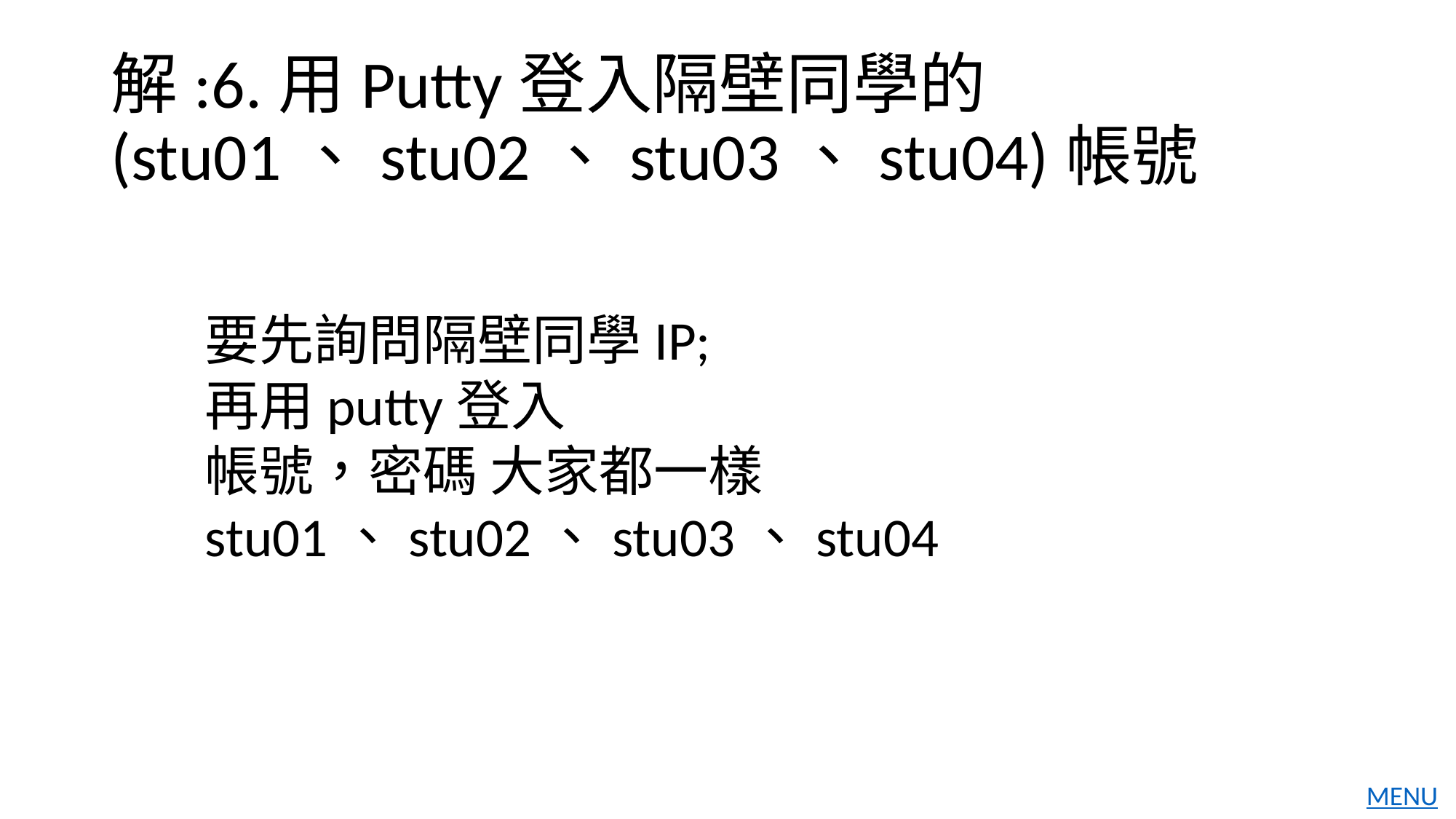

# 解:6.用Putty登入隔壁同學的(stu01、stu02、stu03、stu04)帳號
要先詢問隔壁同學IP;
再用putty登入
帳號，密碼 大家都一樣
stu01、stu02、stu03、stu04